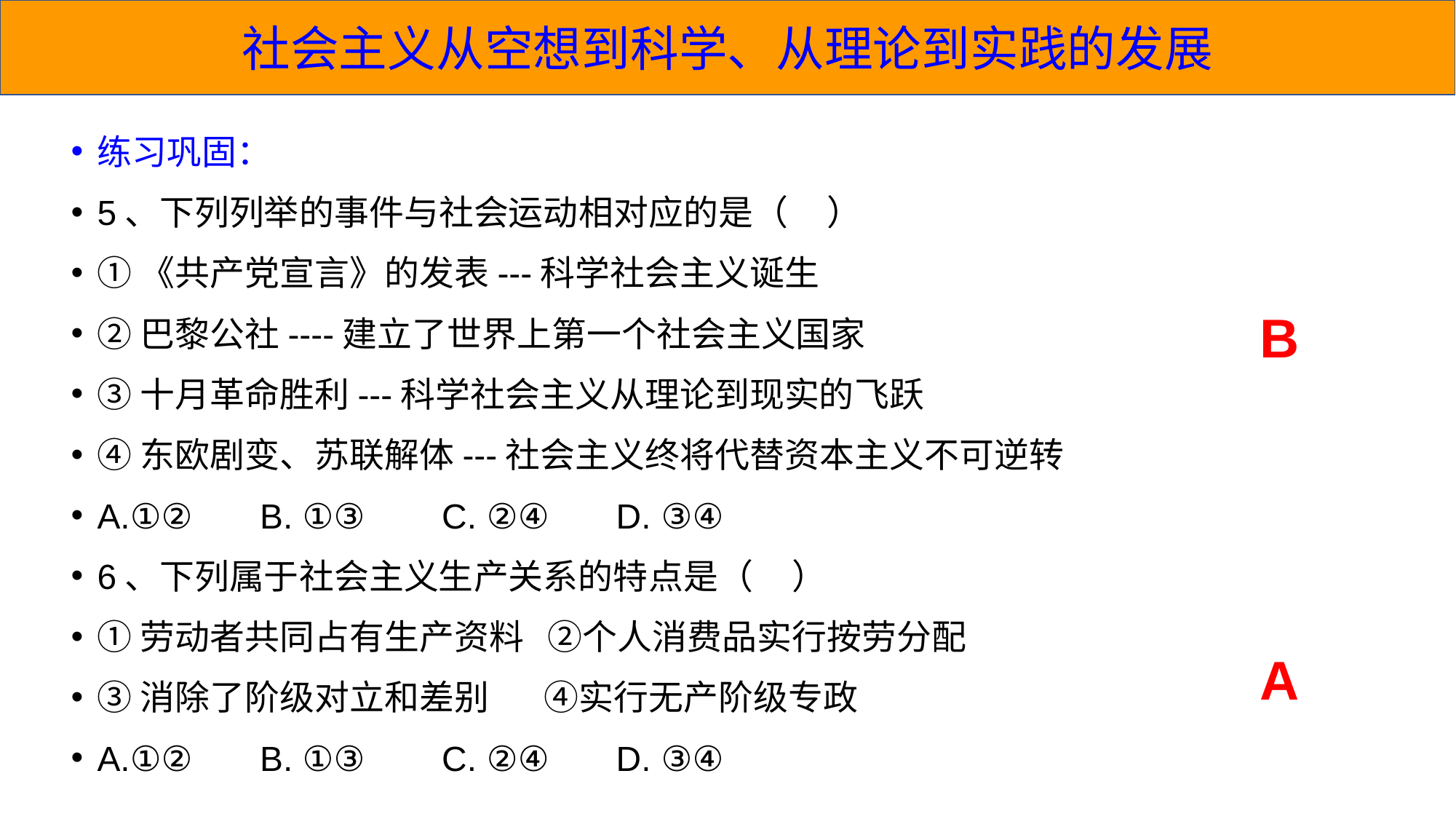

社会主义从空想到科学、从理论到实践的发展
练习巩固：
5、下列列举的事件与社会运动相对应的是（     ）
①《共产党宣言》的发表---科学社会主义诞生
②巴黎公社----建立了世界上第一个社会主义国家
③十月革命胜利---科学社会主义从理论到现实的飞跃
④东欧剧变、苏联解体---社会主义终将代替资本主义不可逆转
A.①②       B. ①③        C. ②④       D. ③④
6、下列属于社会主义生产关系的特点是（     ）
①劳动者共同占有生产资料   ②个人消费品实行按劳分配
③消除了阶级对立和差别       ④实行无产阶级专政
A.①②       B. ①③        C. ②④       D. ③④

B
A